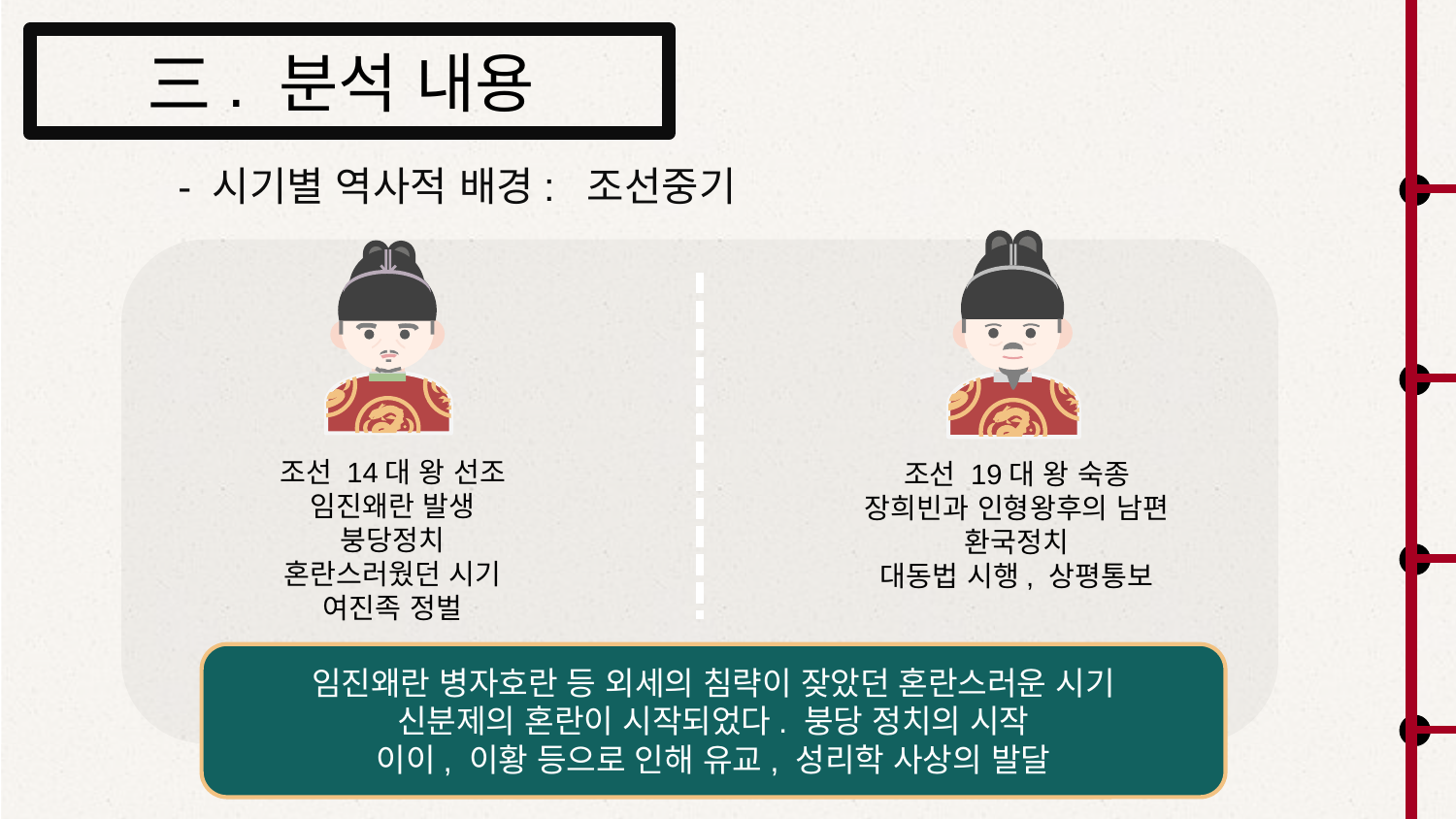

三. 분석 내용
- 시기별 역사적 배경:  조선중기

조선 19대 왕 숙종
장희빈과 인형왕후의 남편
환국정치
대동법 시행, 상평통보

조선 14대 왕 선조
임진왜란 발생
붕당정치
혼란스러웠던 시기
여진족 정벌

임진왜란 병자호란 등 외세의 침략이 잦았던 혼란스러운 시기
신분제의 혼란이 시작되었다. 붕당 정치의 시작
이이, 이황 등으로 인해 유교, 성리학 사상의 발달